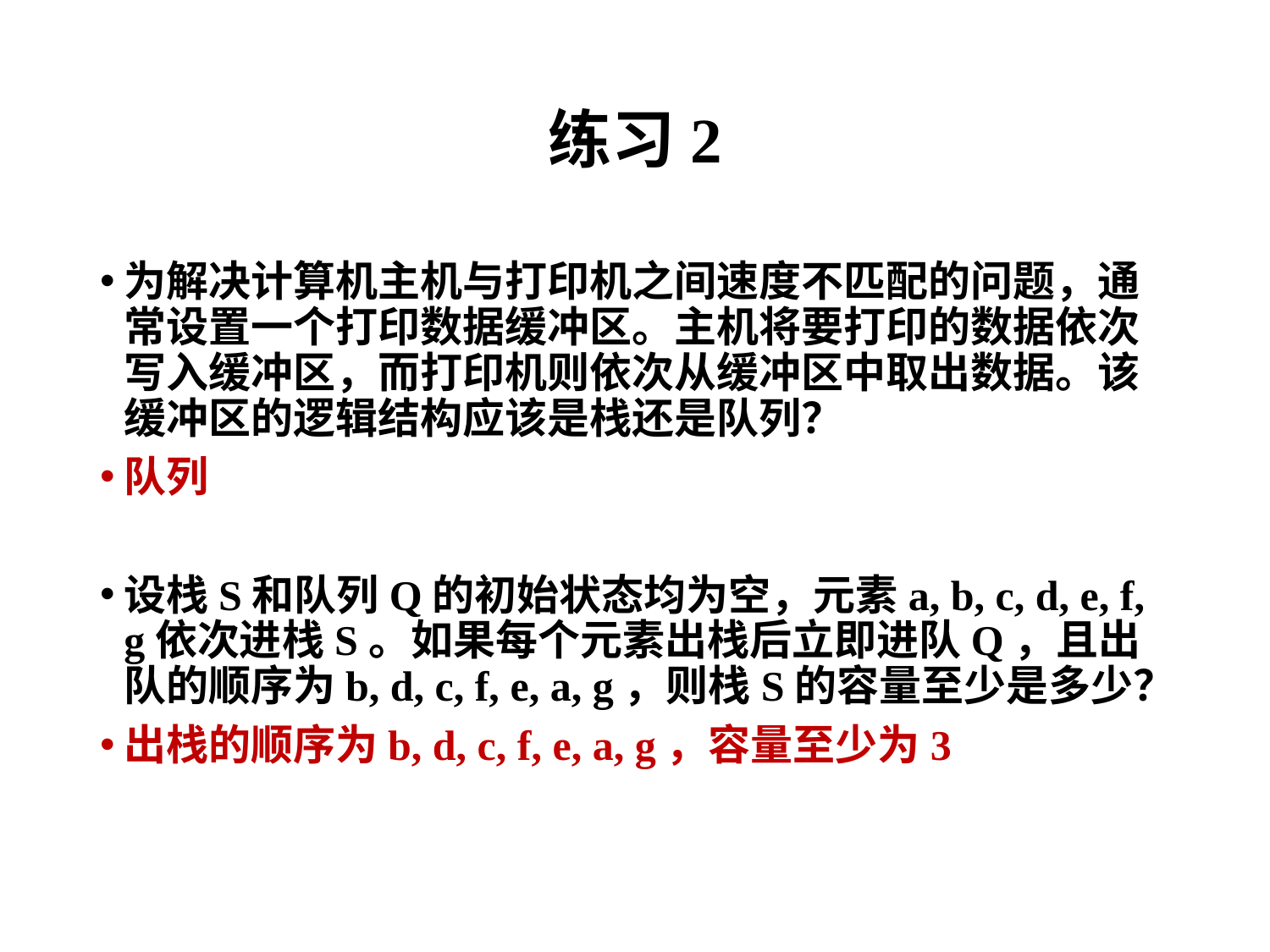

# 练习2
为解决计算机主机与打印机之间速度不匹配的问题，通常设置一个打印数据缓冲区。主机将要打印的数据依次写入缓冲区，而打印机则依次从缓冲区中取出数据。该缓冲区的逻辑结构应该是栈还是队列？
队列

设栈S和队列Q的初始状态均为空，元素a, b, c, d, e, f, g依次进栈S。如果每个元素出栈后立即进队Q，且出队的顺序为b, d, c, f, e, a, g，则栈S的容量至少是多少？
出栈的顺序为b, d, c, f, e, a, g，容量至少为3